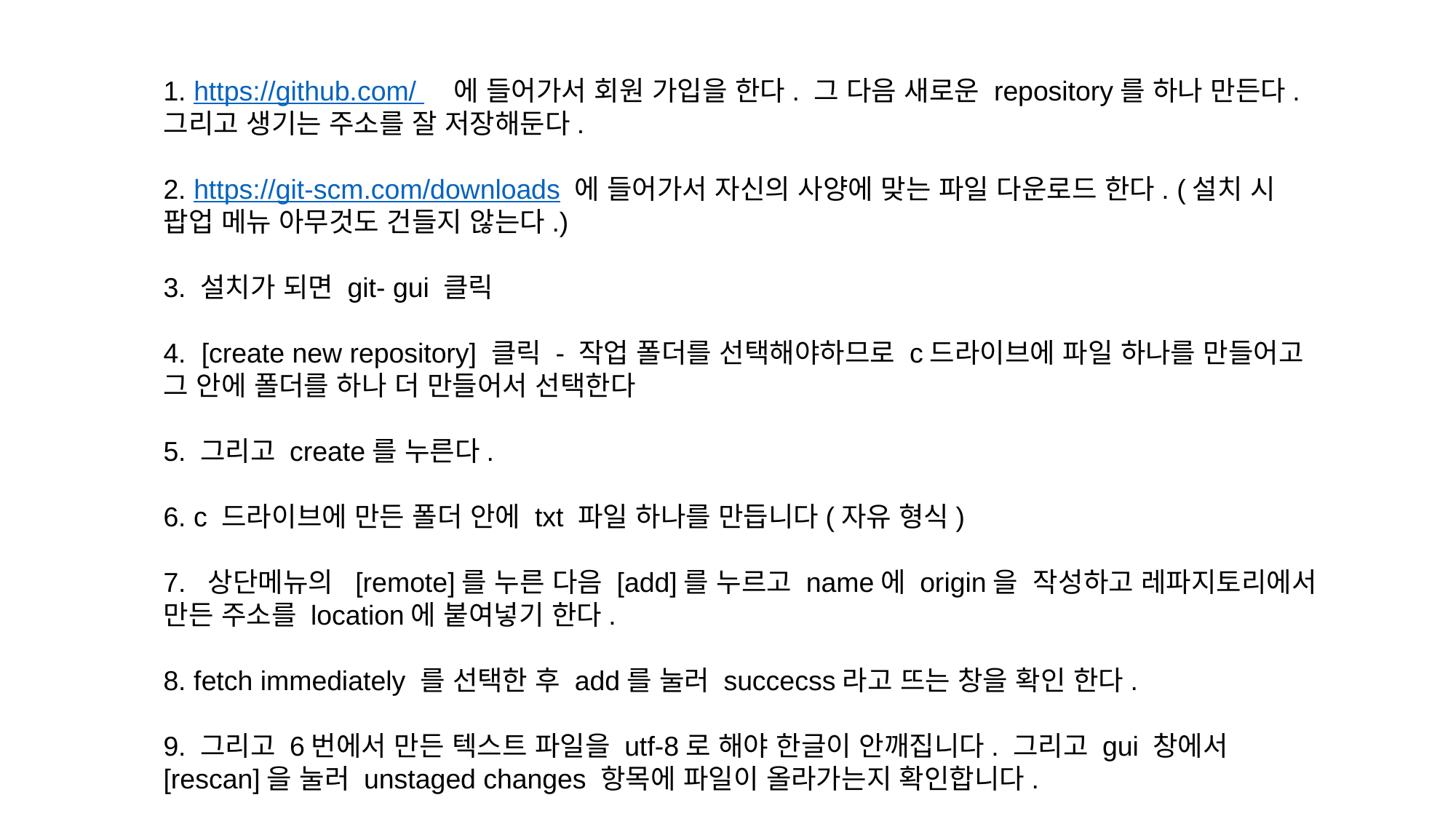

1. https://github.com/    에 들어가서 회원 가입을 한다. 그 다음 새로운 repository를 하나 만든다. 그리고 생기는 주소를 잘 저장해둔다.

2. https://git-scm.com/downloads 에 들어가서 자신의 사양에 맞는 파일 다운로드 한다. (설치 시 팝업 메뉴 아무것도 건들지 않는다.)

3. 설치가 되면 git- gui 클릭

4.  [create new repository] 클릭 - 작업 폴더를 선택해야하므로 c드라이브에 파일 하나를 만들어고 그 안에 폴더를 하나 더 만들어서 선택한다

5. 그리고 create를 누른다.

6. c 드라이브에 만든 폴더 안에 txt 파일 하나를 만듭니다(자유 형식)

7.  상단메뉴의  [remote]를 누른 다음 [add]를 누르고 name에 origin을  작성하고 레파지토리에서 만든 주소를 location에 붙여넣기 한다.

8. fetch immediately 를 선택한 후 add를 눌러 succecss라고 뜨는 창을 확인 한다.

9. 그리고 6번에서 만든 텍스트 파일을 utf-8로 해야 한글이 안깨집니다. 그리고 gui 창에서
[rescan]을 눌러 unstaged changes 항목에 파일이 올라가는지 확인합니다.